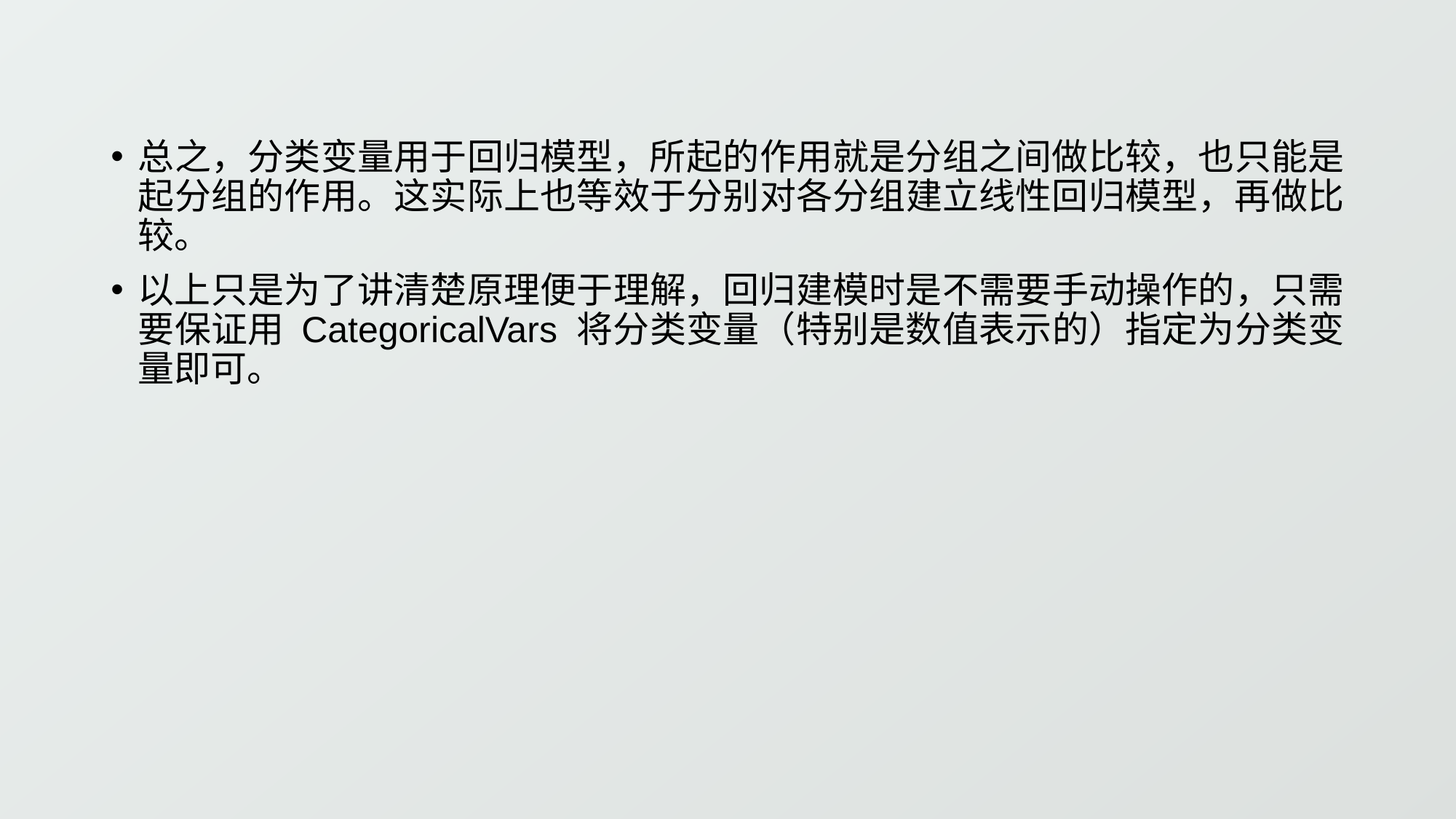

总之，分类变量用于回归模型，所起的作用就是分组之间做比较，也只能是起分组的作用。这实际上也等效于分别对各分组建立线性回归模型，再做比较。
以上只是为了讲清楚原理便于理解，回归建模时是不需要手动操作的，只需要保证用 CategoricalVars 将分类变量（特别是数值表示的）指定为分类变量即可。